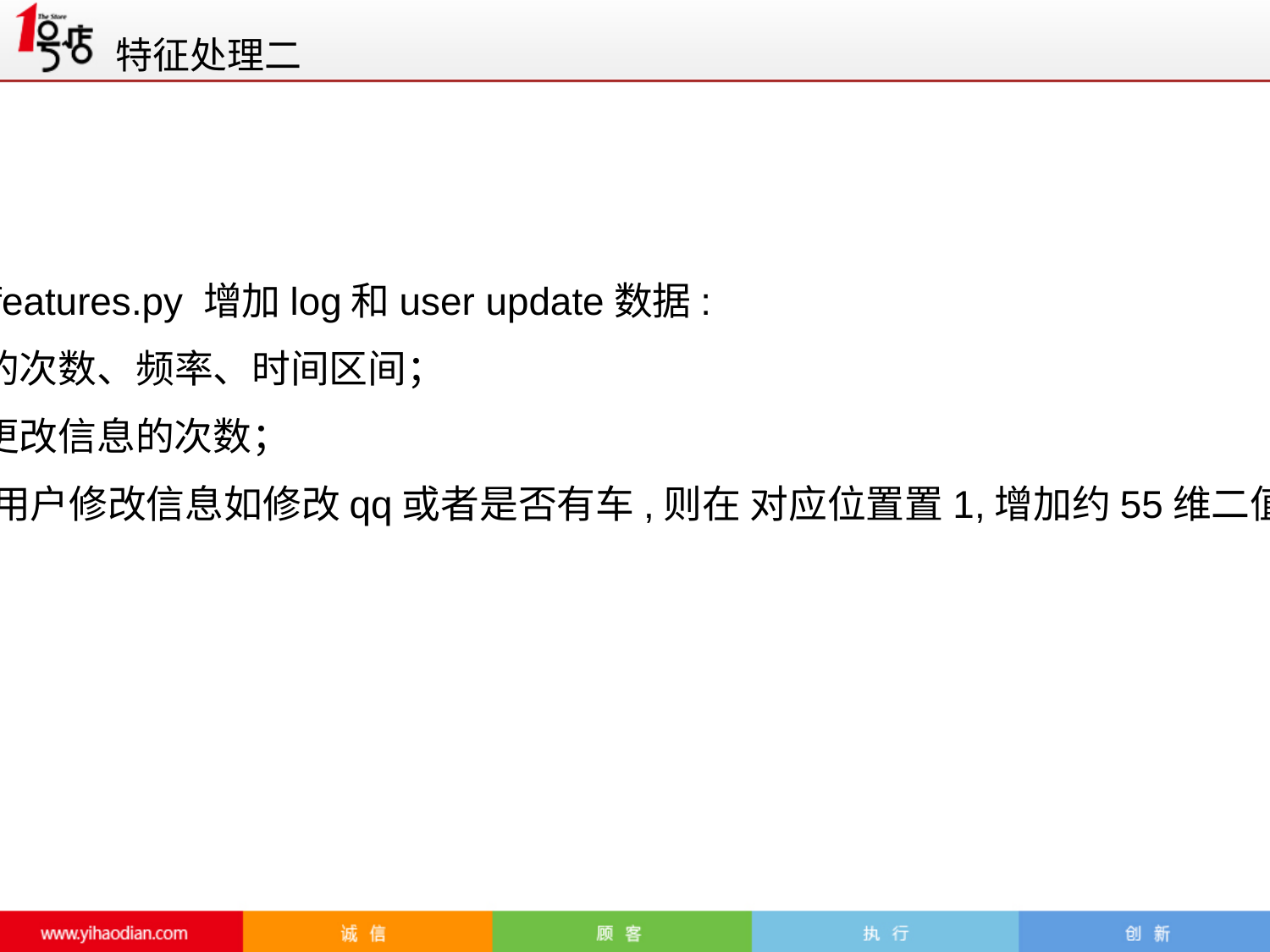

特征处理二
create_features.py 增加log和user update数据:
1,登录的次数、频率、时间区间；
2,用户更改信息的次数；
 3,增加用户修改信息如修改qq或者是否有车,则在 对应位置置1,增加约55维二值变量